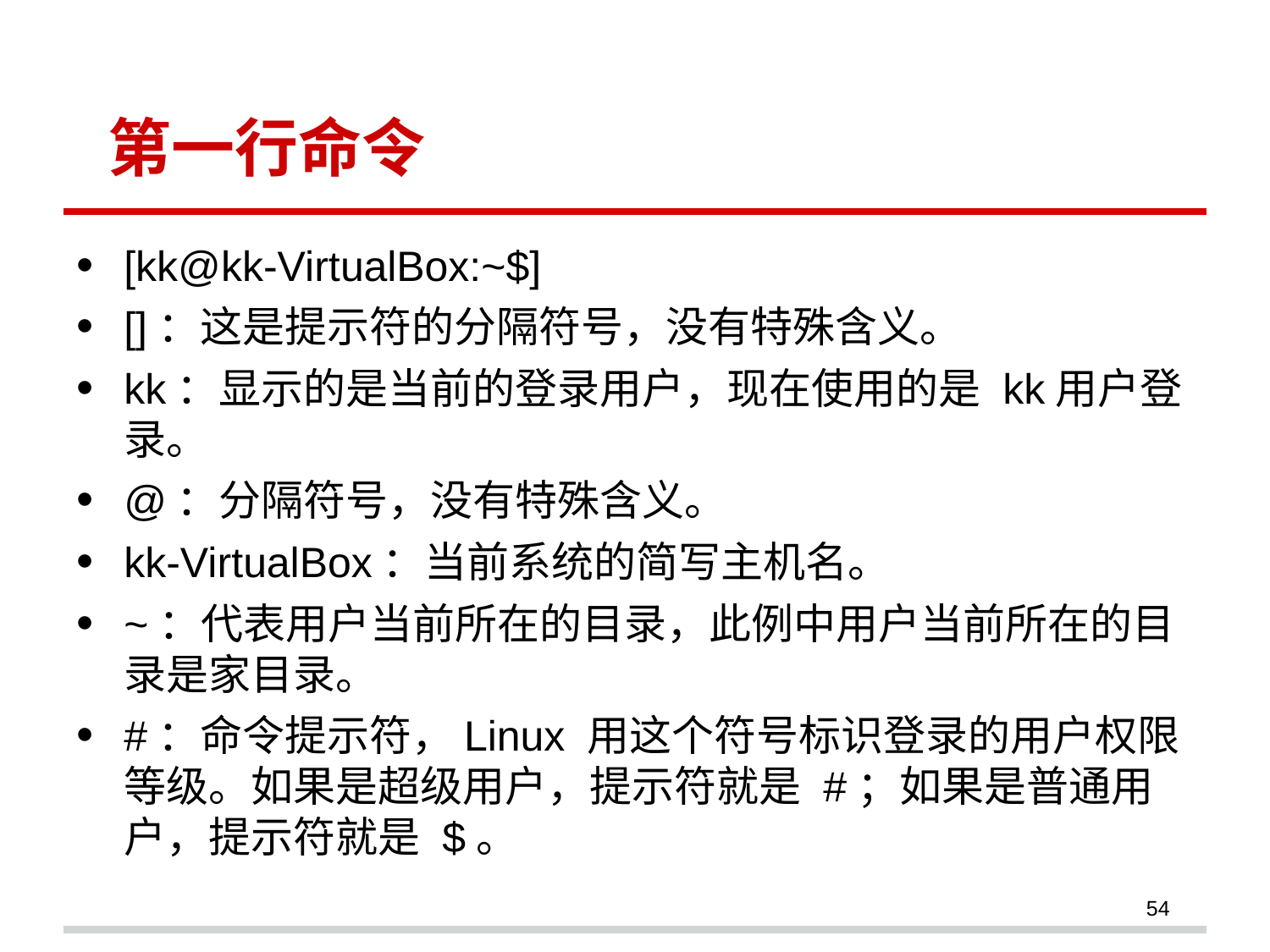

# 第一行命令
[kk@kk-VirtualBox:~$]
[]：这是提示符的分隔符号，没有特殊含义。
kk：显示的是当前的登录用户，现在使用的是 kk用户登录。
@：分隔符号，没有特殊含义。
kk-VirtualBox：当前系统的简写主机名。
~：代表用户当前所在的目录，此例中用户当前所在的目录是家目录。
#：命令提示符，Linux 用这个符号标识登录的用户权限等级。如果是超级用户，提示符就是 #；如果是普通用户，提示符就是 $。

54